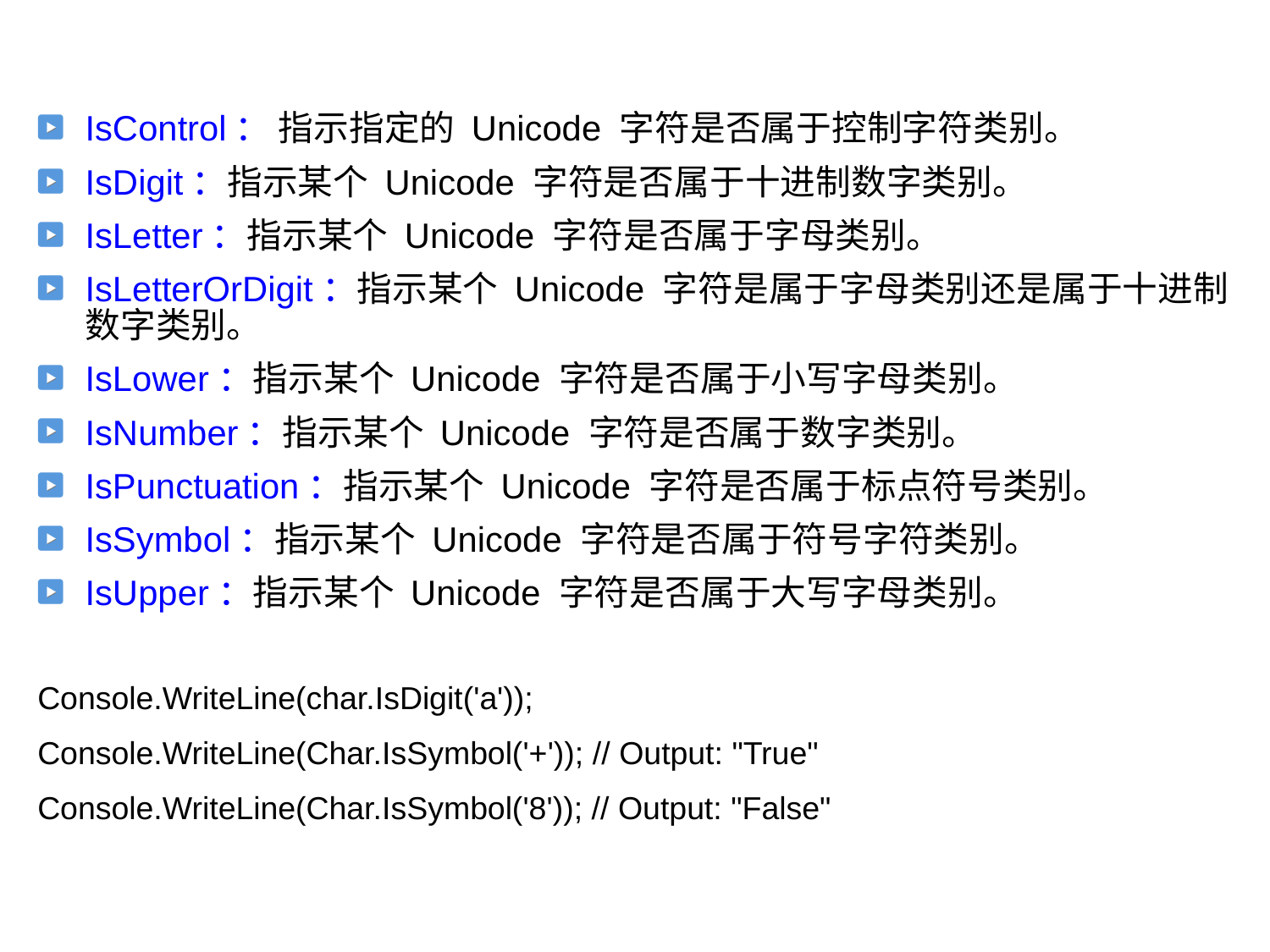

#
IsControl： 指示指定的 Unicode 字符是否属于控制字符类别。
IsDigit：指示某个 Unicode 字符是否属于十进制数字类别。
IsLetter：指示某个 Unicode 字符是否属于字母类别。
IsLetterOrDigit：指示某个 Unicode 字符是属于字母类别还是属于十进制数字类别。
IsLower：指示某个 Unicode 字符是否属于小写字母类别。
IsNumber：指示某个 Unicode 字符是否属于数字类别。
IsPunctuation：指示某个 Unicode 字符是否属于标点符号类别。
IsSymbol：指示某个 Unicode 字符是否属于符号字符类别。
IsUpper：指示某个 Unicode 字符是否属于大写字母类别。

Console.WriteLine(char.IsDigit('a'));
Console.WriteLine(Char.IsSymbol('+')); // Output: "True"
Console.WriteLine(Char.IsSymbol('8')); // Output: "False"